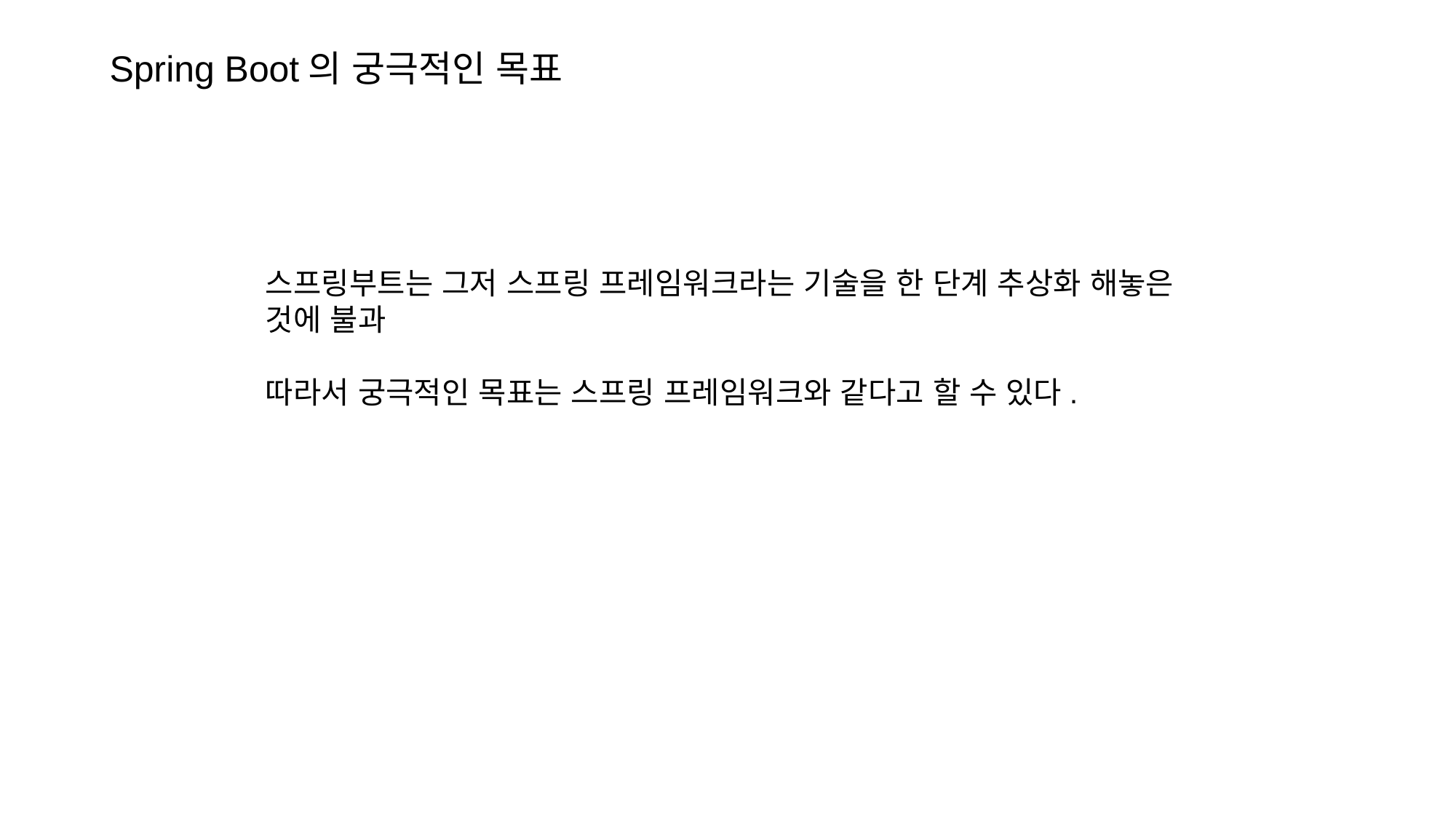

Spring Boot의 궁극적인 목표
스프링부트는 그저 스프링 프레임워크라는 기술을 한 단계 추상화 해놓은 것에 불과

따라서 궁극적인 목표는 스프링 프레임워크와 같다고 할 수 있다.